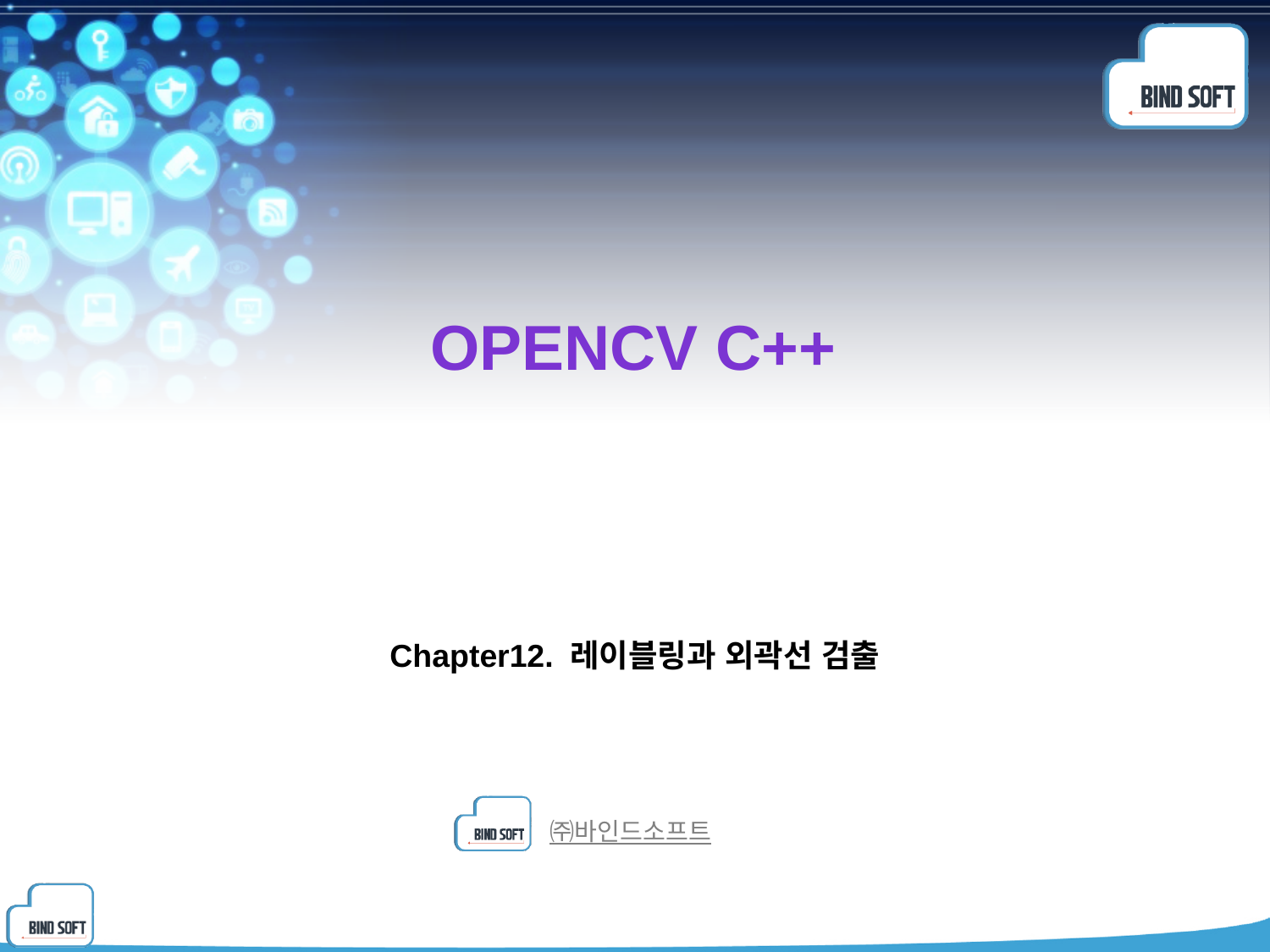

# Opencv C++
Chapter12. 레이블링과 외곽선 검출